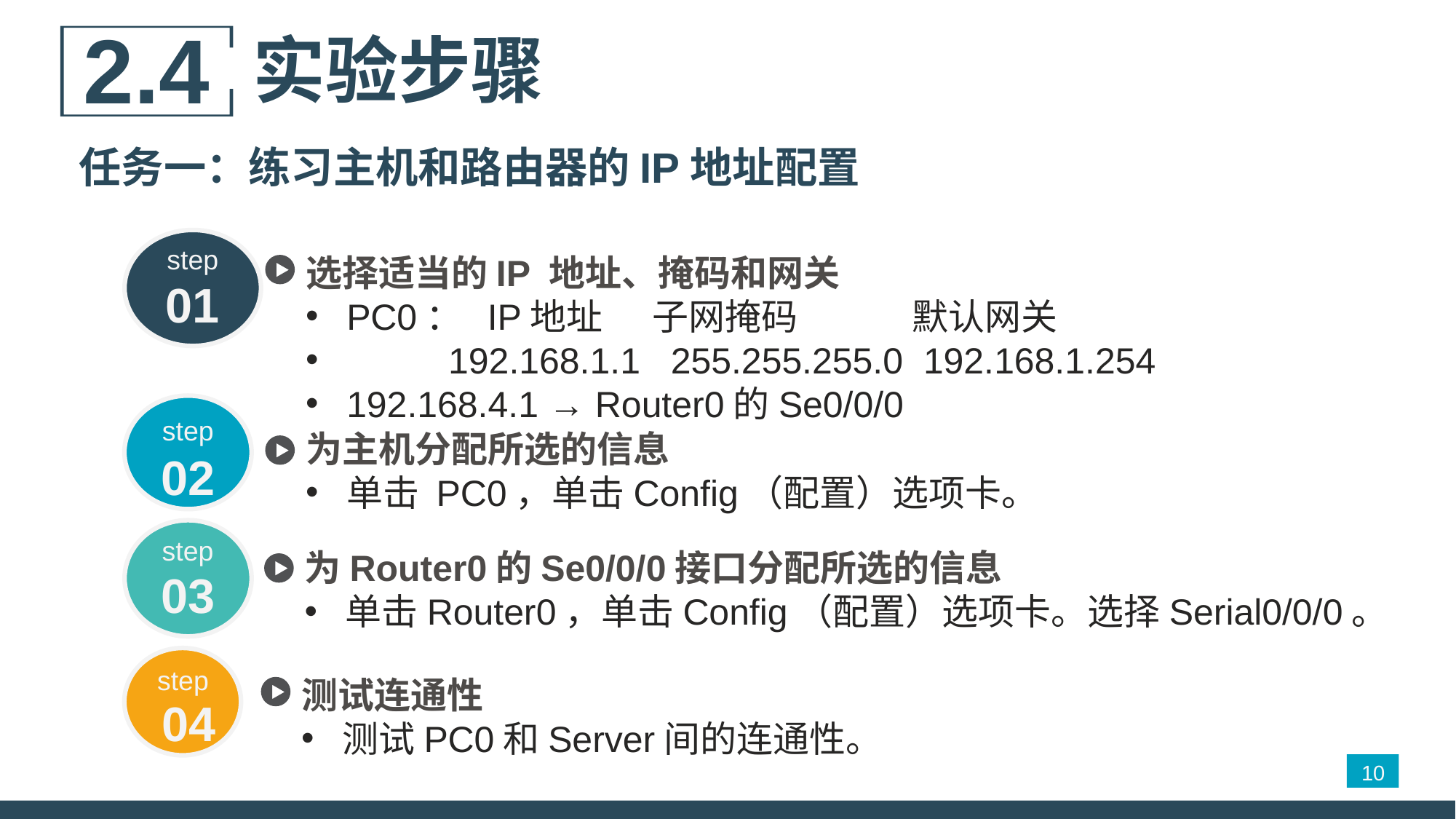

2.4
实验步骤

任务一：练习主机和路由器的IP地址配置

step
01
选择适当的IP 地址、掩码和网关
PC0：  IP地址      子网掩码              默认网关
          192.168.1.1   255.255.255.0  192.168.1.254
192.168.4.1 → Router0的Se0/0/0

step
02
为主机分配所选的信息
单击 PC0，单击Config（配置）选项卡。

step
03
为Router0的Se0/0/0接口分配所选的信息
单击Router0，单击Config（配置）选项卡。选择Serial0/0/0。

step
04
测试连通性
测试PC0和Server间的连通性。